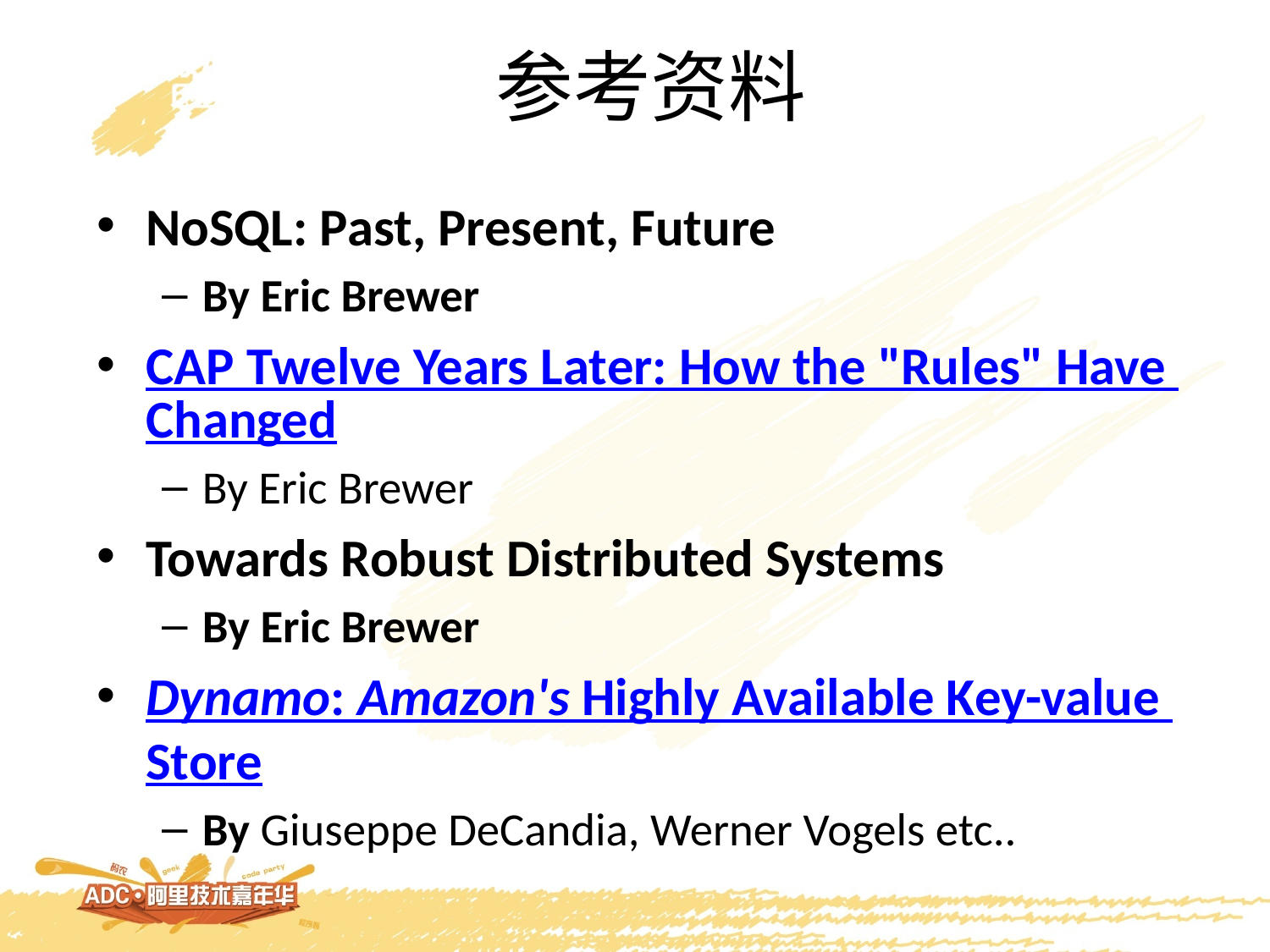

# 参考资料
NoSQL: Past, Present, Future
By Eric Brewer
CAP Twelve Years Later: How the "Rules" Have Changed
By Eric Brewer
Towards Robust Distributed Systems
By Eric Brewer
Dynamo: Amazon's Highly Available Key-value Store
By Giuseppe DeCandia, Werner Vogels etc..